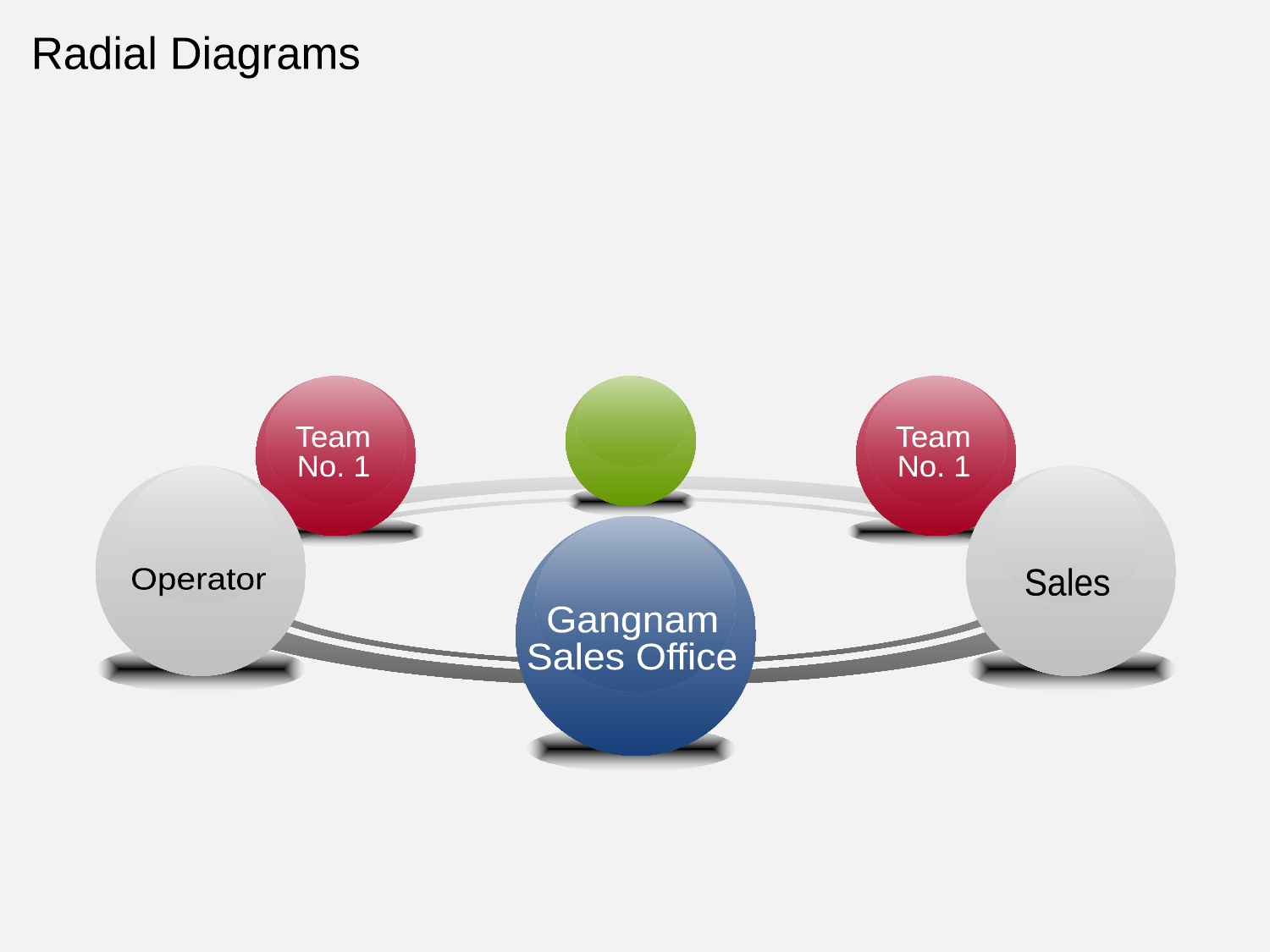

Radial Diagrams

Team
No. 1
Team
No. 1

Operator
Sales
Gangnam
Sales Office

51PPT模板网  w ww.51pptmoban.com  整理发布